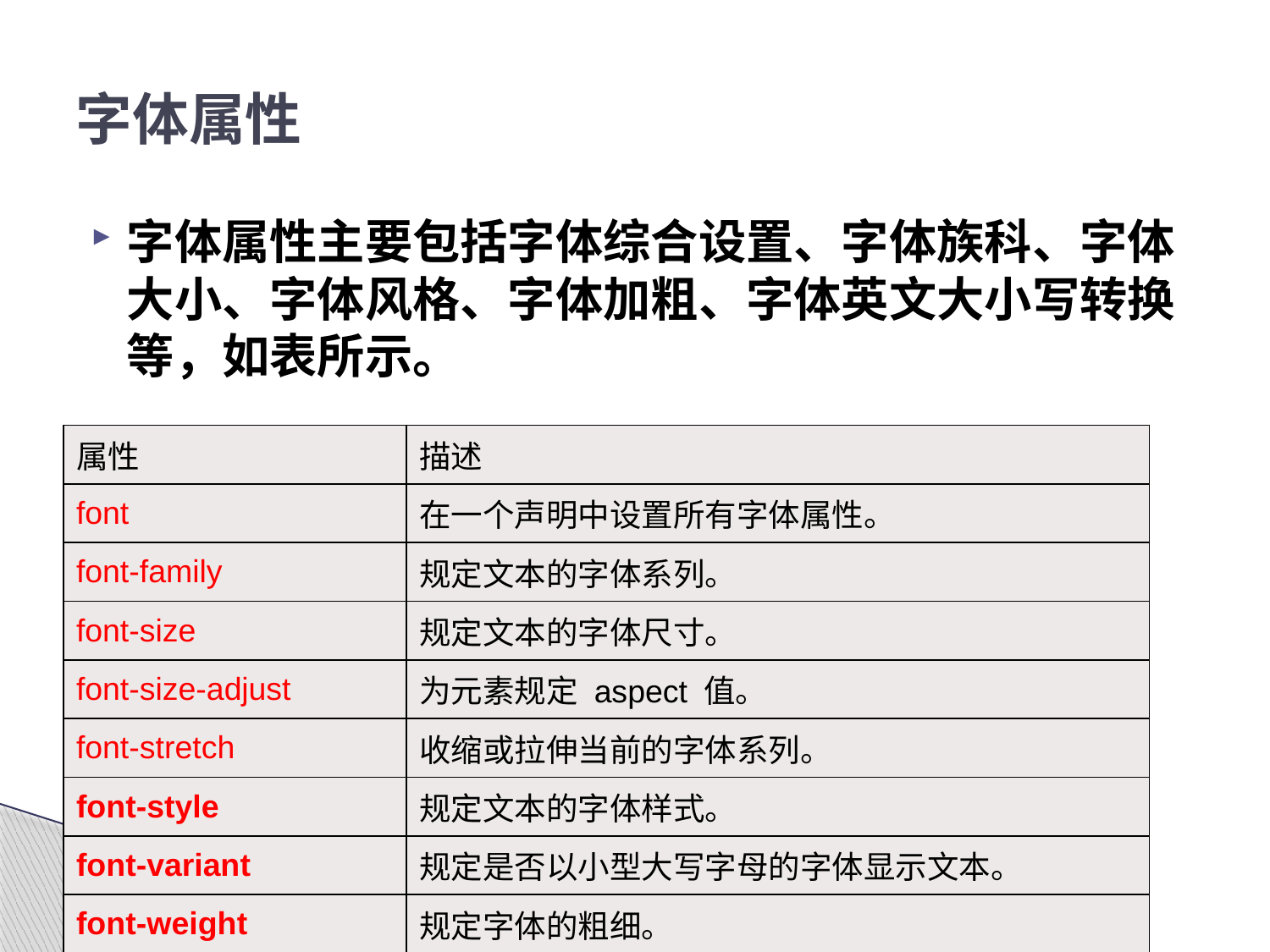

# 字体属性
字体属性主要包括字体综合设置、字体族科、字体大小、字体风格、字体加粗、字体英文大小写转换等，如表所示。

| 属性 | 描述 |
| --- | --- |
| font | 在一个声明中设置所有字体属性。 |
| font-family | 规定文本的字体系列。 |
| font-size | 规定文本的字体尺寸。 |
| font-size-adjust | 为元素规定 aspect 值。 |
| font-stretch | 收缩或拉伸当前的字体系列。 |
| font-style | 规定文本的字体样式。 |
| font-variant | 规定是否以小型大写字母的字体显示文本。 |
| font-weight | 规定字体的粗细。 |